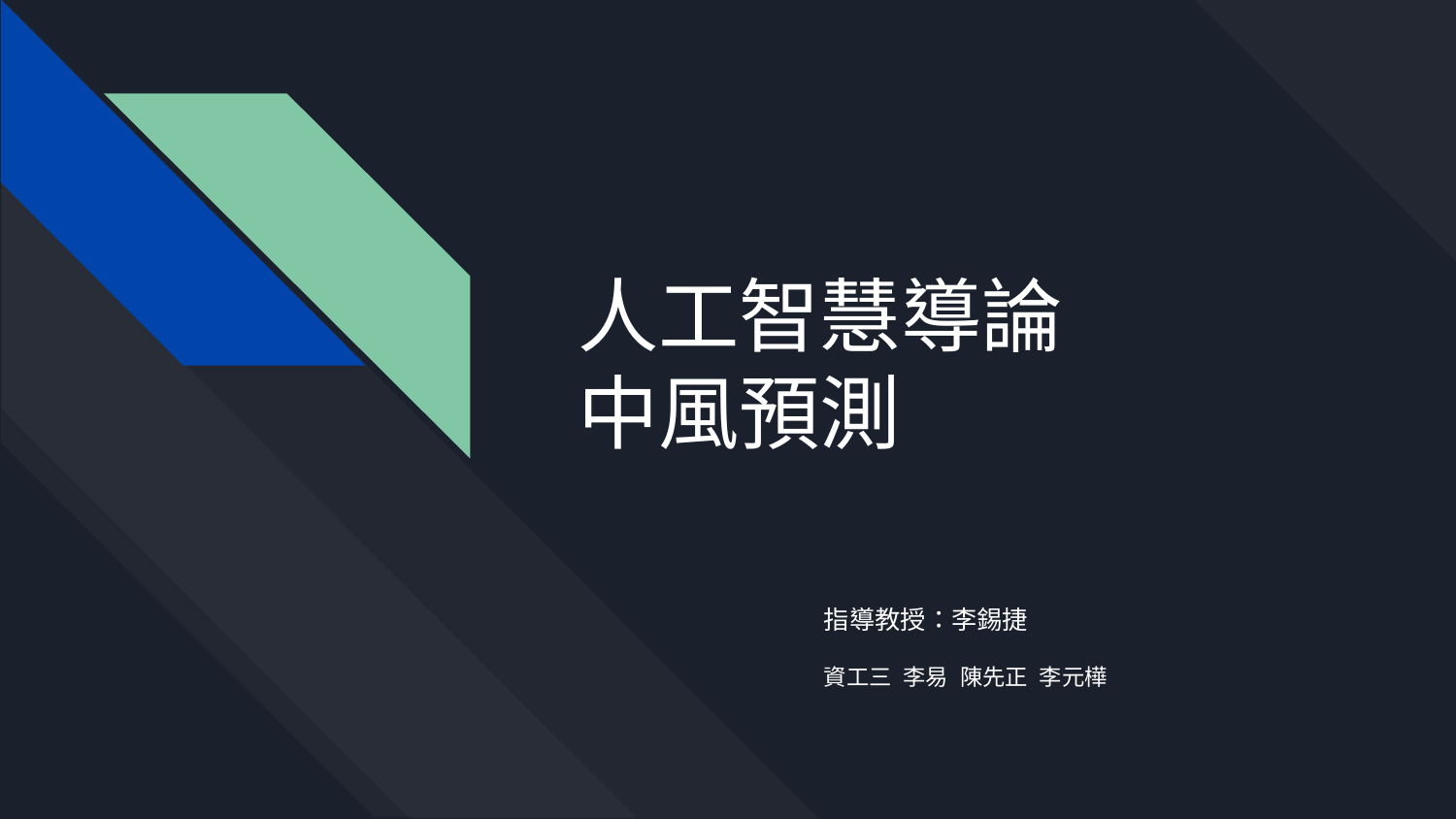

# 人工智慧導論
中風預測
指導教授：李錫捷

資工三  李易  陳先正  李元樺